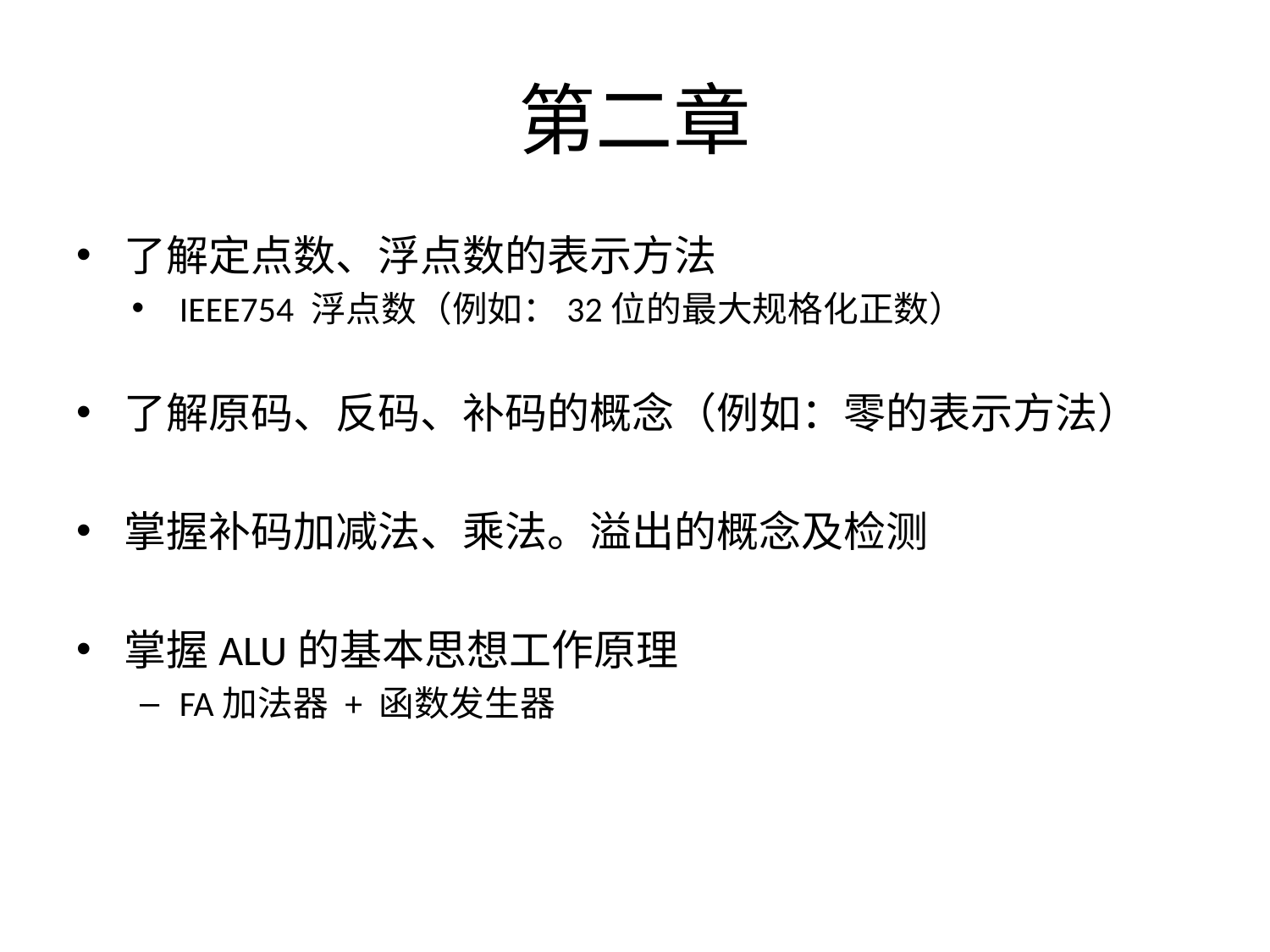

# 第二章
了解定点数、浮点数的表示方法
IEEE754 浮点数（例如：32位的最大规格化正数）

了解原码、反码、补码的概念（例如：零的表示方法）

掌握补码加减法、乘法。溢出的概念及检测

掌握ALU的基本思想工作原理
FA加法器 + 函数发生器